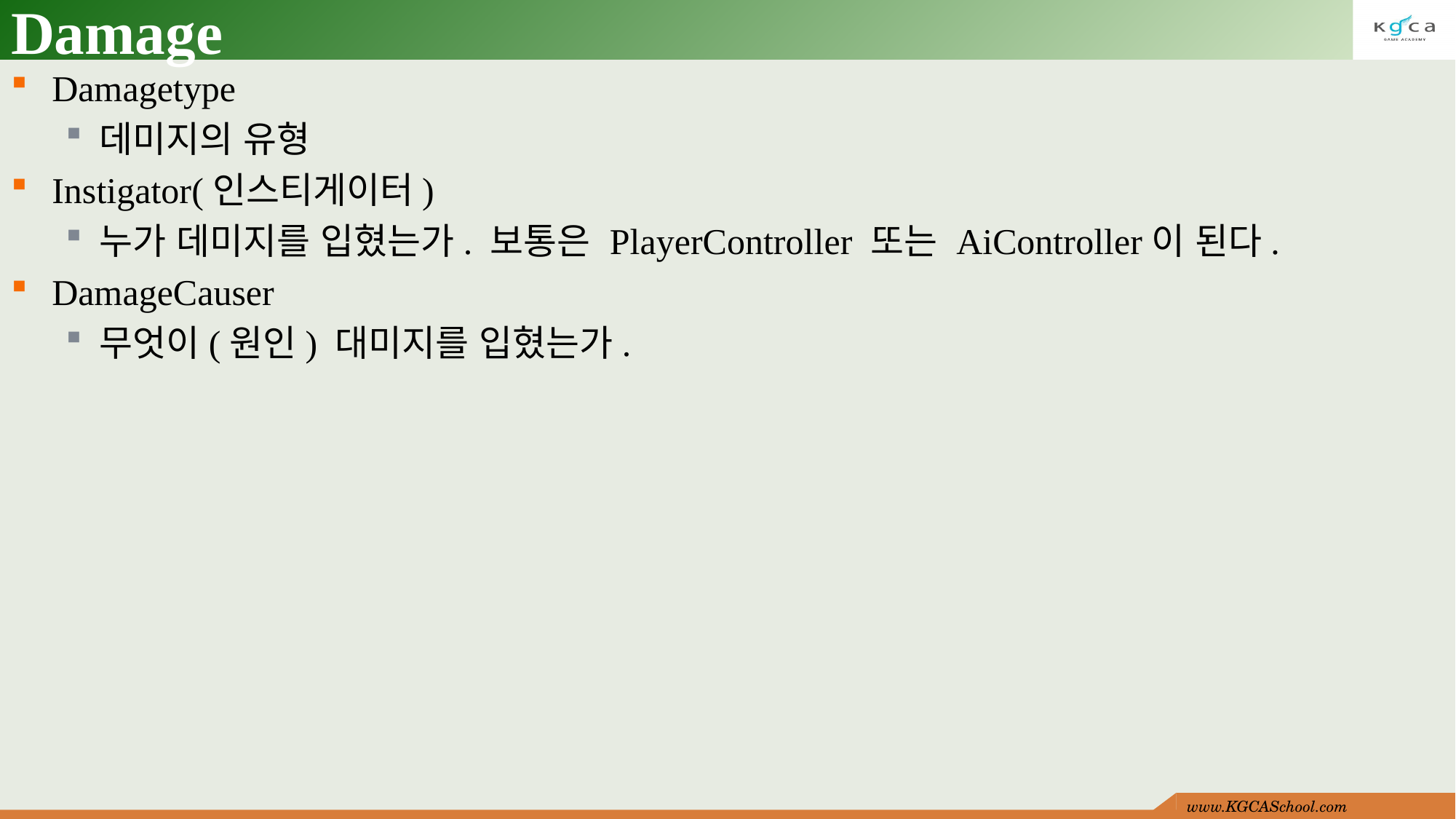

# Damage
Damagetype
데미지의 유형
Instigator(인스티게이터)
누가 데미지를 입혔는가. 보통은 PlayerController 또는 AiController이 된다.
DamageCauser
무엇이(원인) 대미지를 입혔는가.